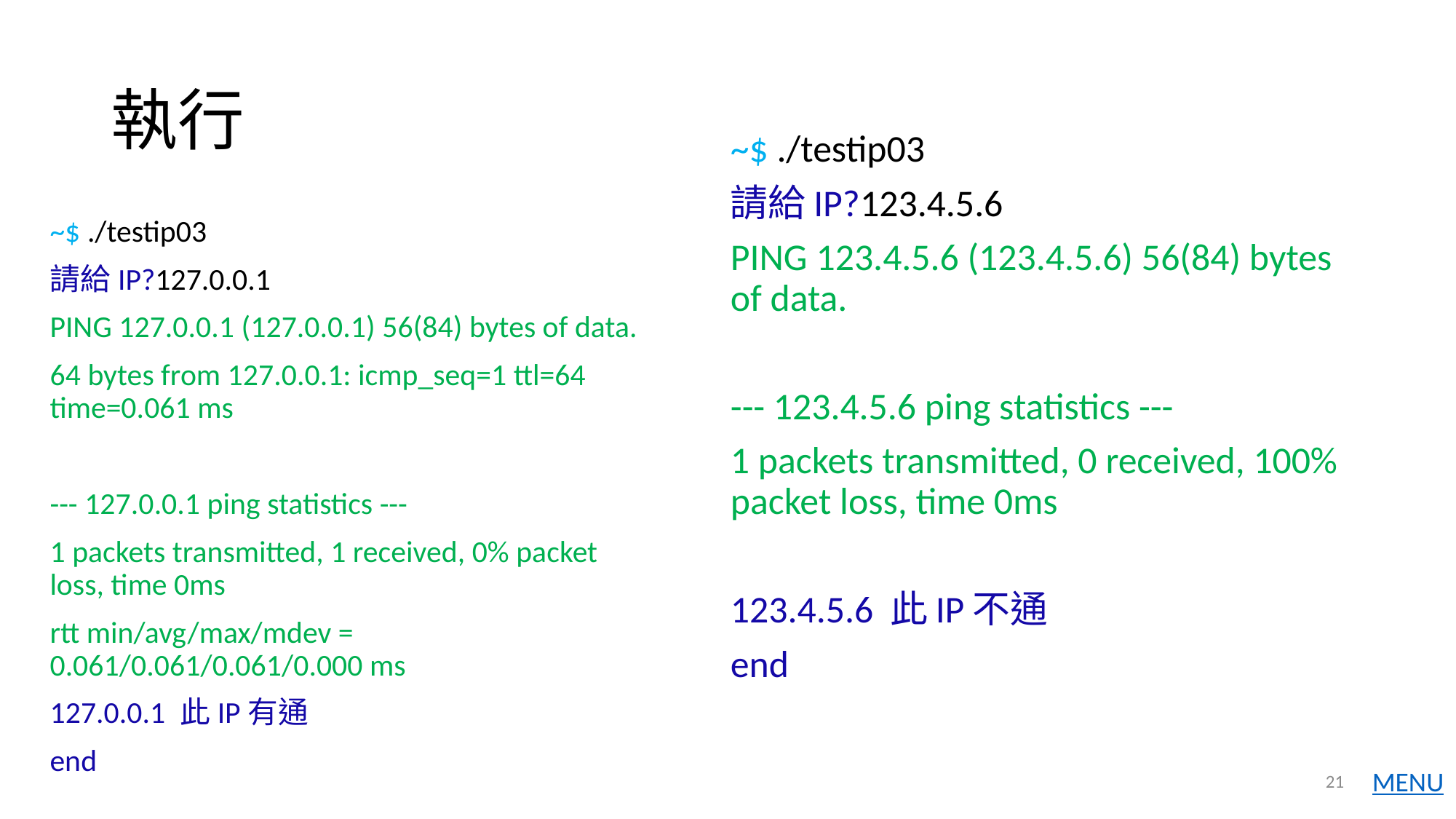

# 執行
~$ ./testip03
請給IP?123.4.5.6
PING 123.4.5.6 (123.4.5.6) 56(84) bytes of data.

--- 123.4.5.6 ping statistics ---
1 packets transmitted, 0 received, 100% packet loss, time 0ms

123.4.5.6 此IP不通
end

~$ ./testip03
請給IP?127.0.0.1
PING 127.0.0.1 (127.0.0.1) 56(84) bytes of data.
64 bytes from 127.0.0.1: icmp_seq=1 ttl=64 time=0.061 ms

--- 127.0.0.1 ping statistics ---
1 packets transmitted, 1 received, 0% packet loss, time 0ms
rtt min/avg/max/mdev = 0.061/0.061/0.061/0.000 ms
127.0.0.1 此IP有通
end
21